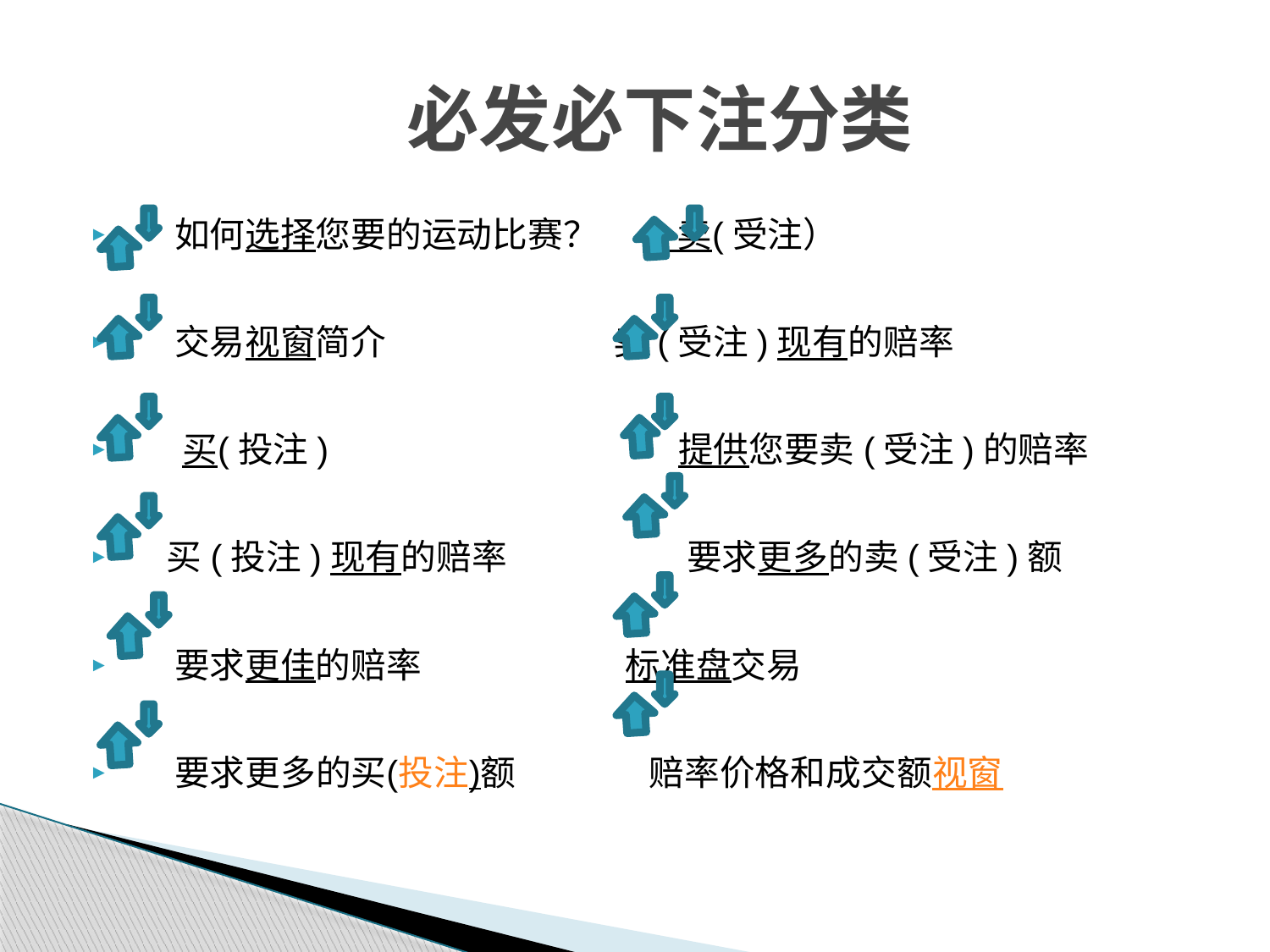

# 必发必下注分类
     如何选择您要的运动比赛？          卖(受注）

     交易视窗简介                             卖(受注)现有的赔率

      买(投注)                                   提供您要卖(受注)的赔率

    买(投注)现有的赔率                       要求更多的卖(受注)额

     要求更佳的赔率                          标准盘交易

     要求更多的买(投注)额                 赔率价格和成交额视窗